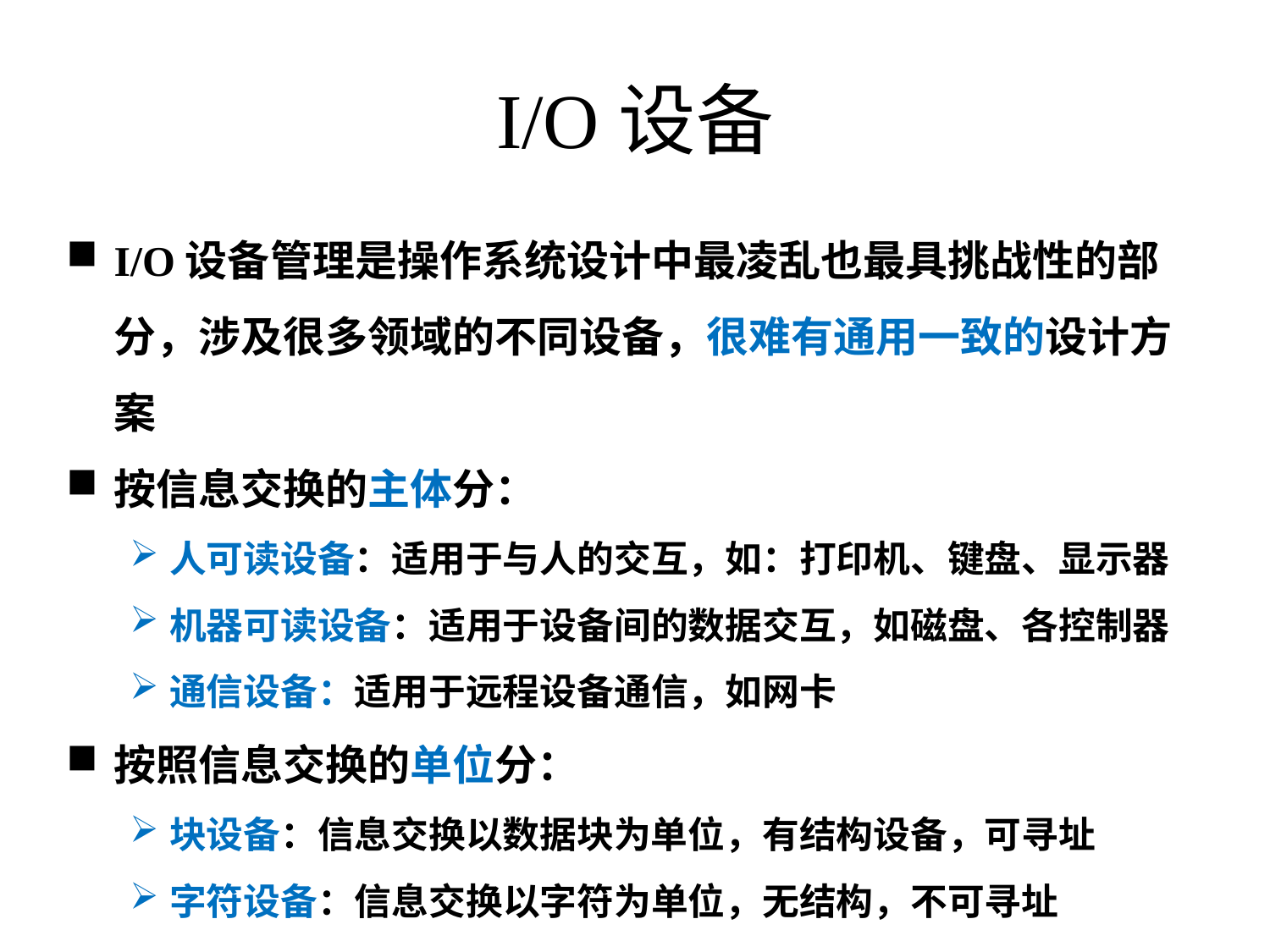

# I/O设备
I/O设备管理是操作系统设计中最凌乱也最具挑战性的部分，涉及很多领域的不同设备，很难有通用一致的设计方案
按信息交换的主体分：
人可读设备：适用于与人的交互，如：打印机、键盘、显示器
机器可读设备：适用于设备间的数据交互，如磁盘、各控制器
通信设备：适用于远程设备通信，如网卡
按照信息交换的单位分：
块设备：信息交换以数据块为单位，有结构设备，可寻址
字符设备：信息交换以字符为单位，无结构，不可寻址